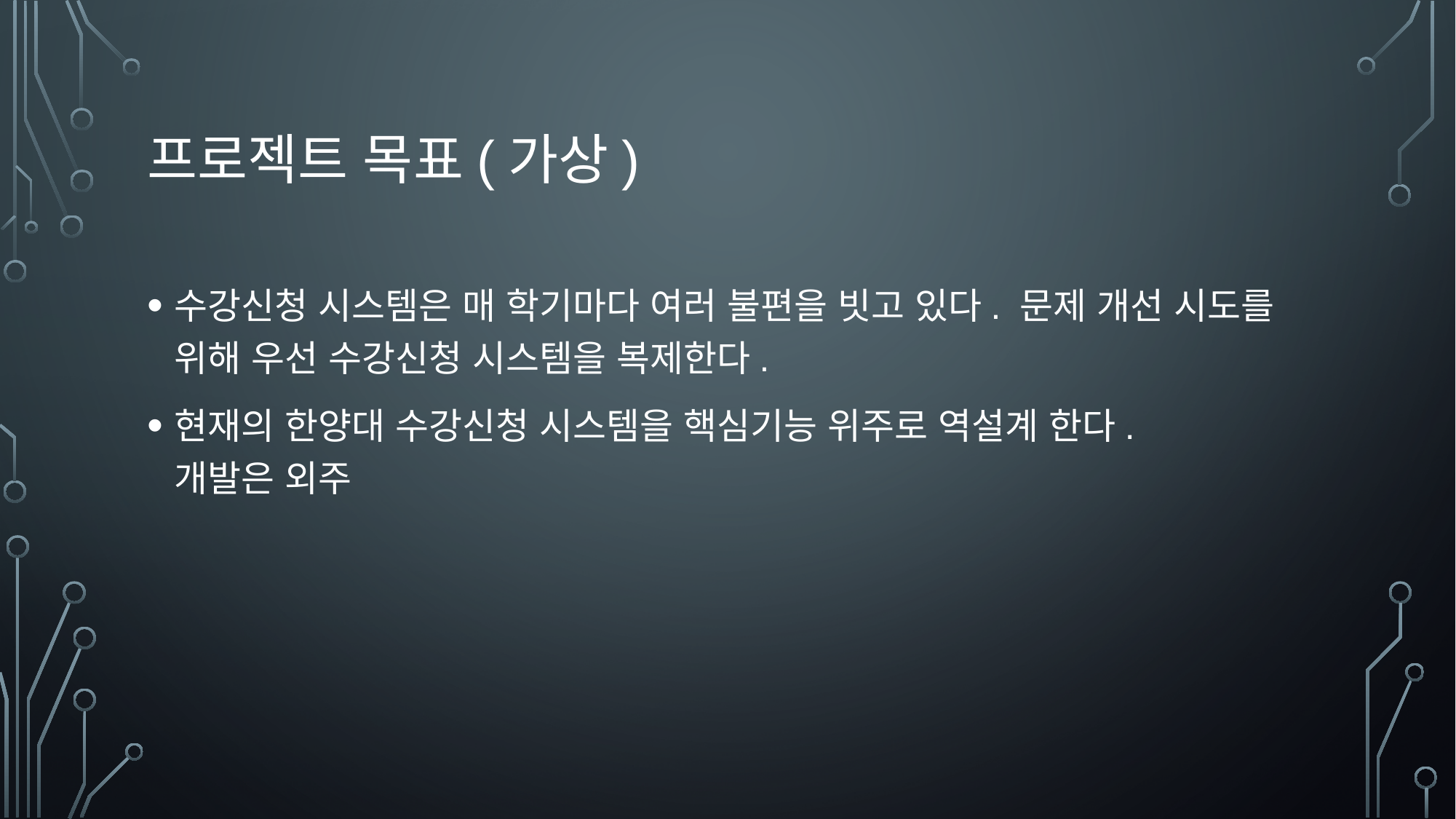

# 프로젝트 목표(가상)
수강신청 시스템은 매 학기마다 여러 불편을 빗고 있다. 문제 개선 시도를 위해 우선 수강신청 시스템을 복제한다.
현재의 한양대 수강신청 시스템을 핵심기능 위주로 역설계 한다.        개발은 외주